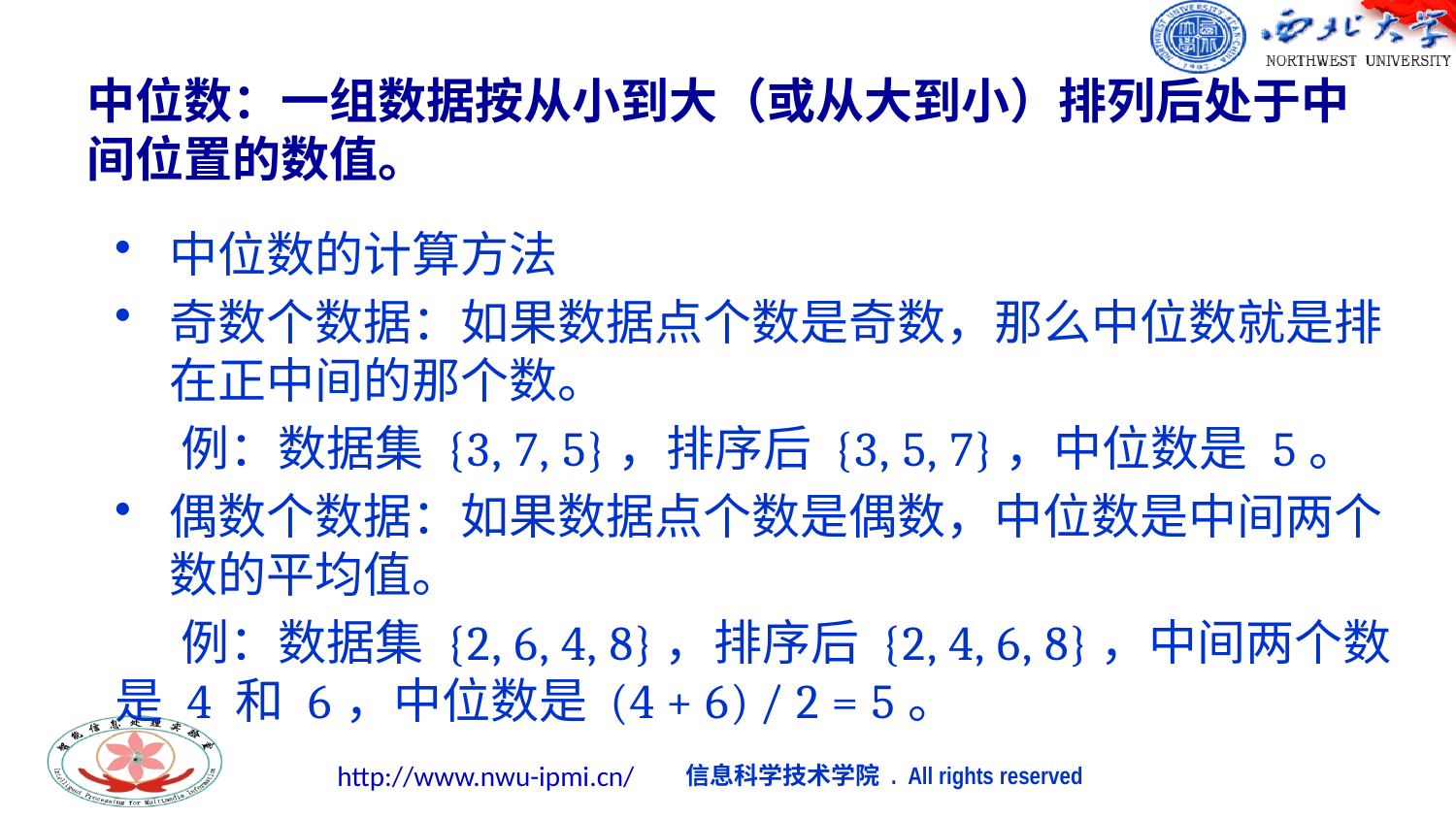

# 中位数：一组数据按从小到大（或从大到小）排列后处于中间位置的数值。
中位数的计算方法
奇数个数据：如果数据点个数是奇数，那么中位数就是排在正中间的那个数。
     例：数据集 {3, 7, 5}，排序后 {3, 5, 7}，中位数是 5。
偶数个数据：如果数据点个数是偶数，中位数是中间两个数的平均值。
     例：数据集 {2, 6, 4, 8}，排序后 {2, 4, 6, 8}，中间两个数是 4 和 6，中位数是 (4 + 6) / 2 = 5。